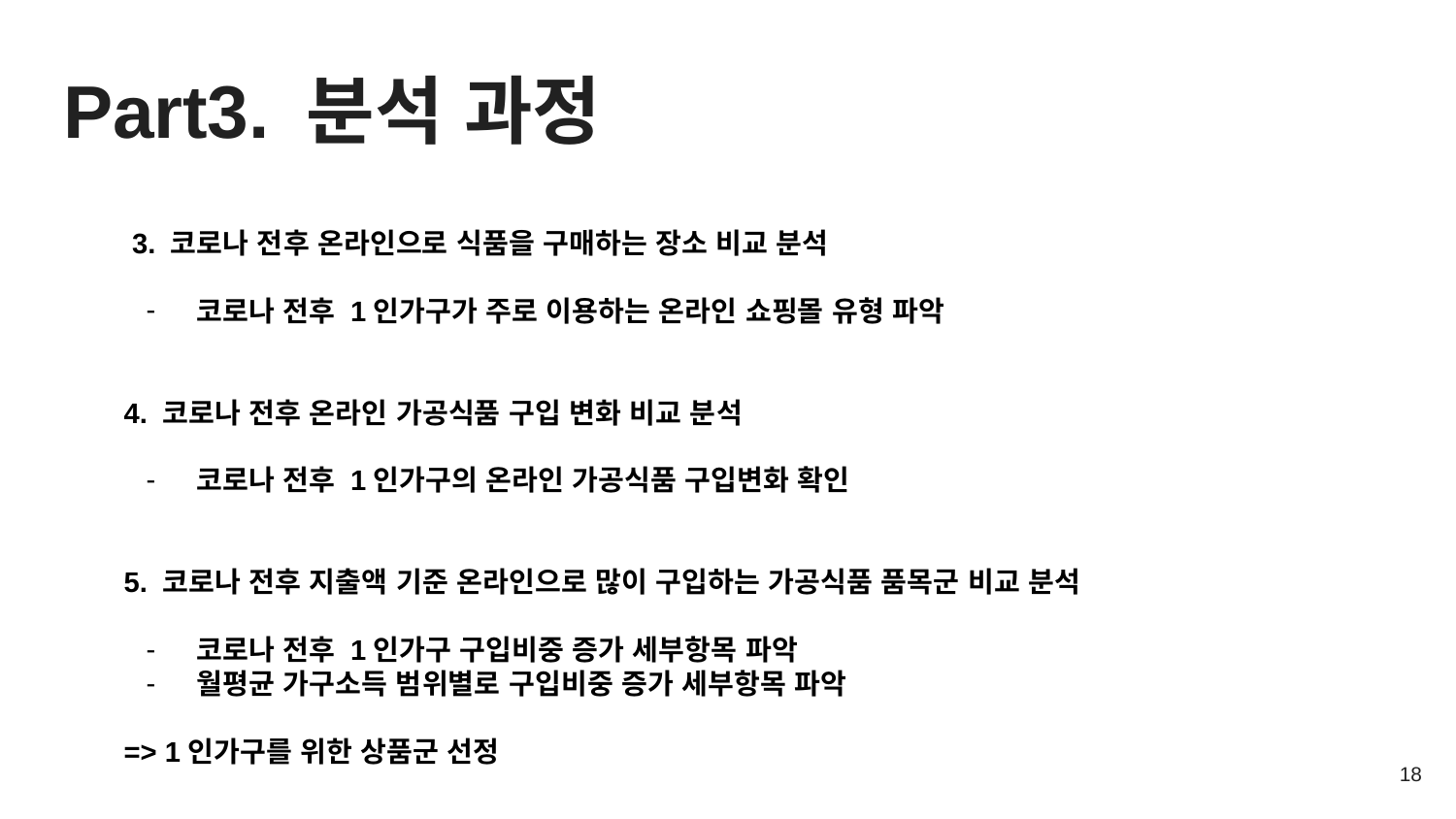

# Part3. 분석 과정
 3. 코로나 전후 온라인으로 식품을 구매하는 장소 비교 분석

코로나 전후 1인가구가 주로 이용하는 온라인 쇼핑몰 유형 파악

4. 코로나 전후 온라인 가공식품 구입 변화 비교 분석

코로나 전후 1인가구의 온라인 가공식품 구입변화 확인

5. 코로나 전후 지출액 기준 온라인으로 많이 구입하는 가공식품 품목군 비교 분석

코로나 전후 1인가구 구입비중 증가 세부항목 파악
월평균 가구소득 범위별로 구입비중 증가 세부항목 파악

=> 1인가구를 위한 상품군 선정

18